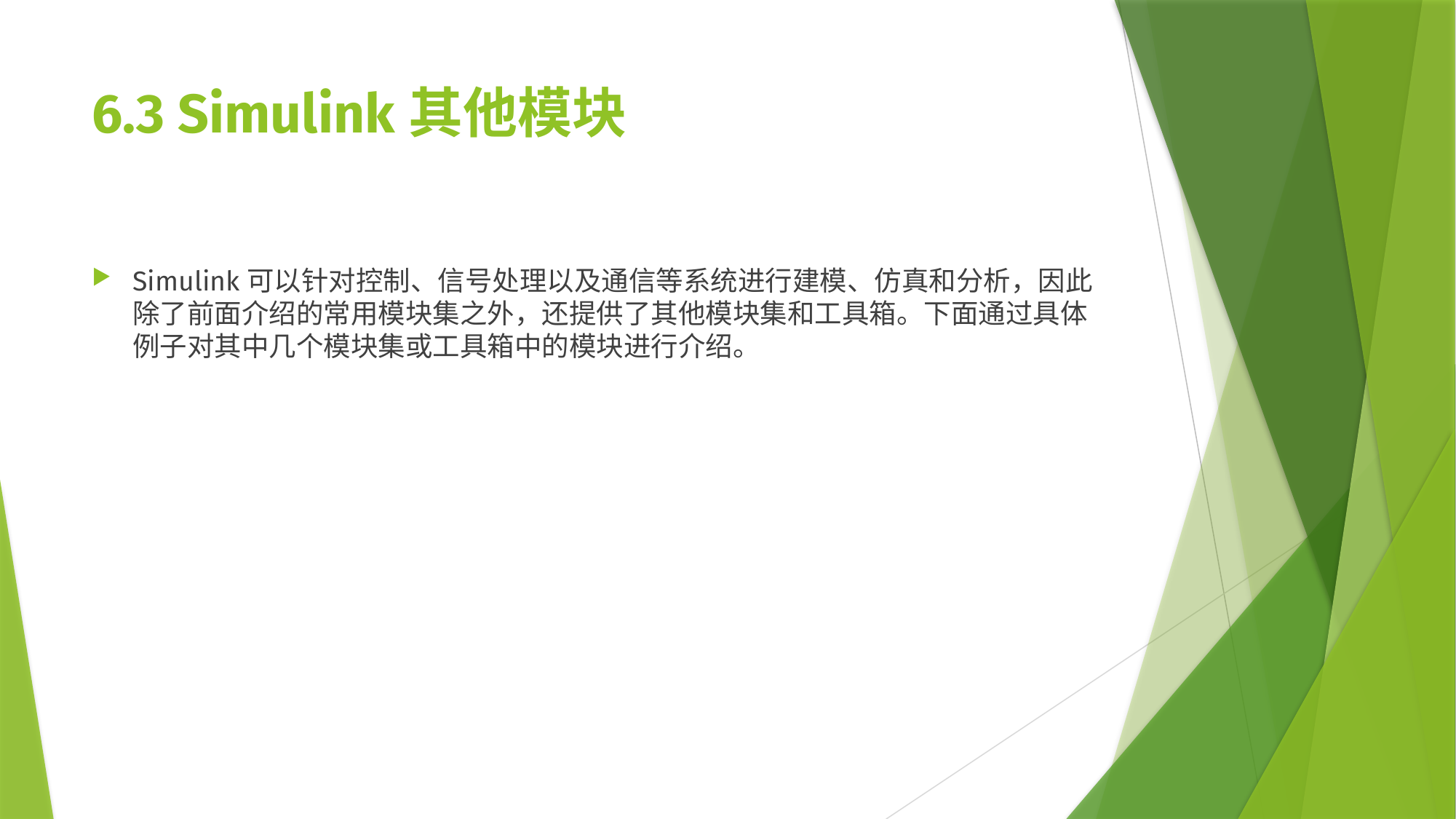

# 6.3 Simulink其他模块
Simulink可以针对控制、信号处理以及通信等系统进行建模、仿真和分析，因此除了前面介绍的常用模块集之外，还提供了其他模块集和工具箱。下面通过具体例子对其中几个模块集或工具箱中的模块进行介绍。